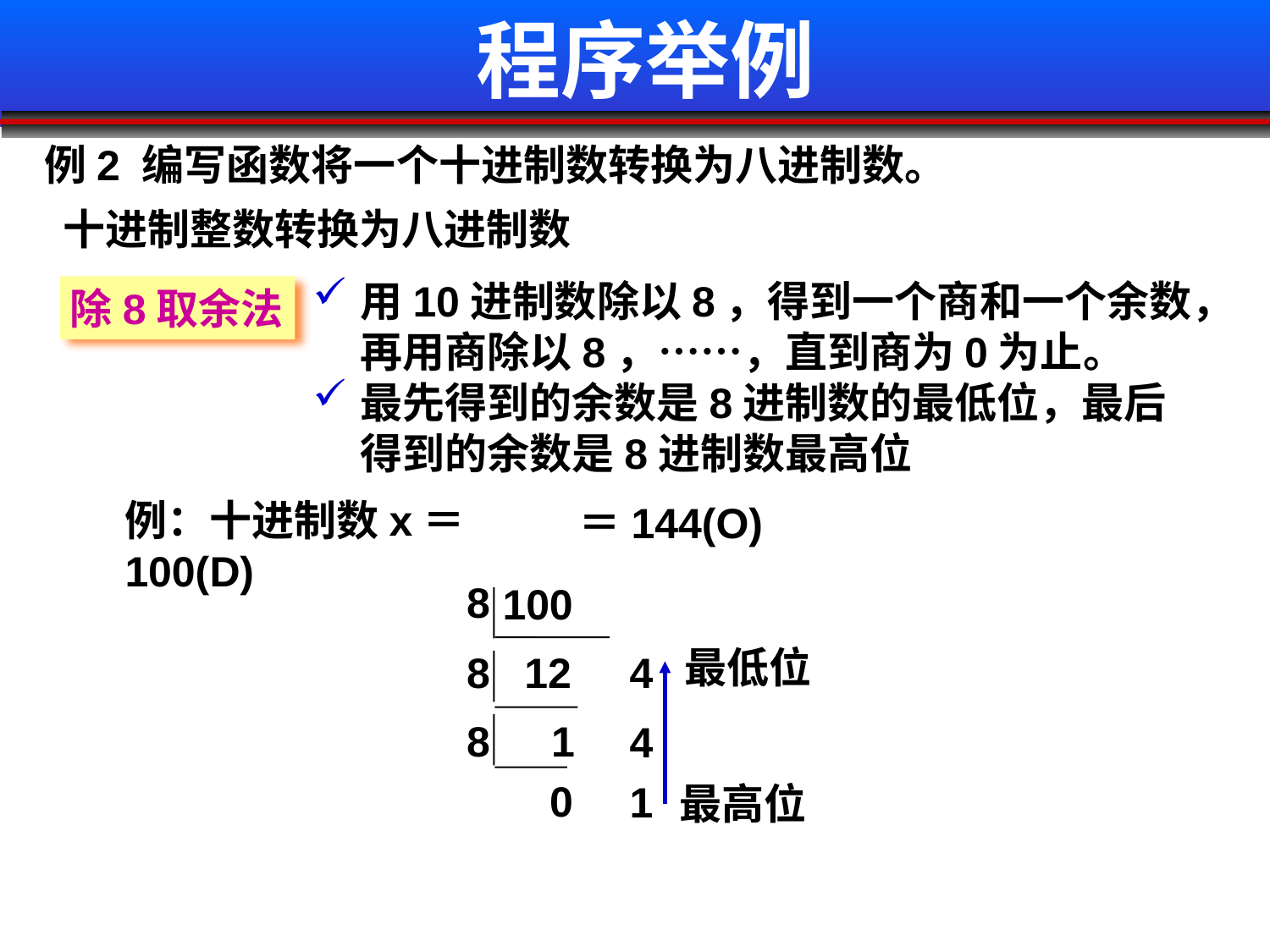

# 程序举例

例2 编写函数将一个十进制数转换为八进制数。
十进制整数转换为八进制数
用10进制数除以8，得到一个商和一个余数，再用商除以8，……，直到商为0为止。
最先得到的余数是8进制数的最低位，最后得到的余数是8进制数最高位
除8取余法
例：十进制数x＝100(D)
＝144(O)
8
100

最低位

12
4
8

8
1
4

最高位
0
1